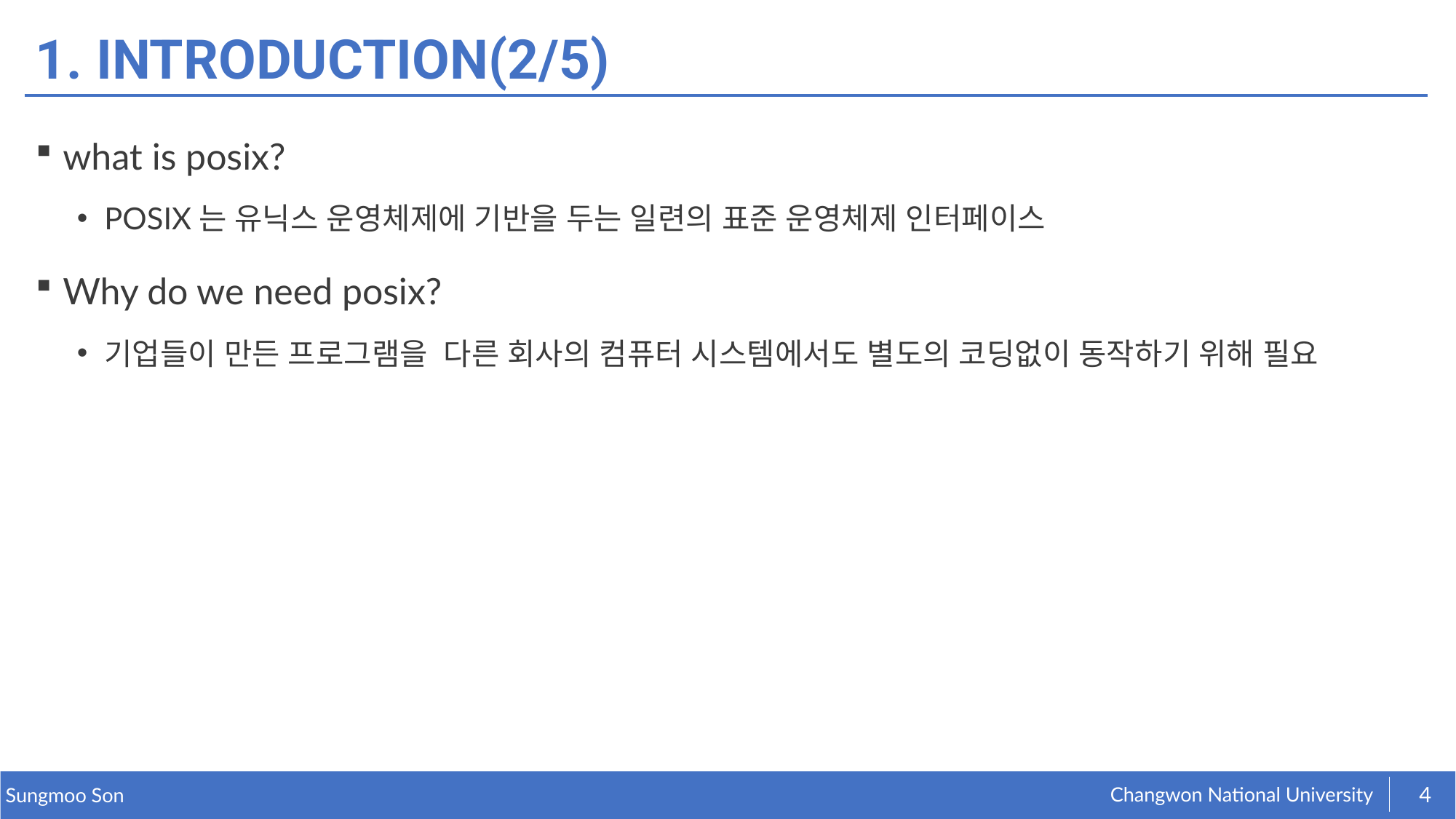

# 1. INTRODUCTION(2/5)
what is posix?
POSIX는 유닉스 운영체제에 기반을 두는 일련의 표준 운영체제 인터페이스
Why do we need posix?
기업들이 만든 프로그램을  다른 회사의 컴퓨터 시스템에서도 별도의 코딩없이 동작하기 위해 필요

4